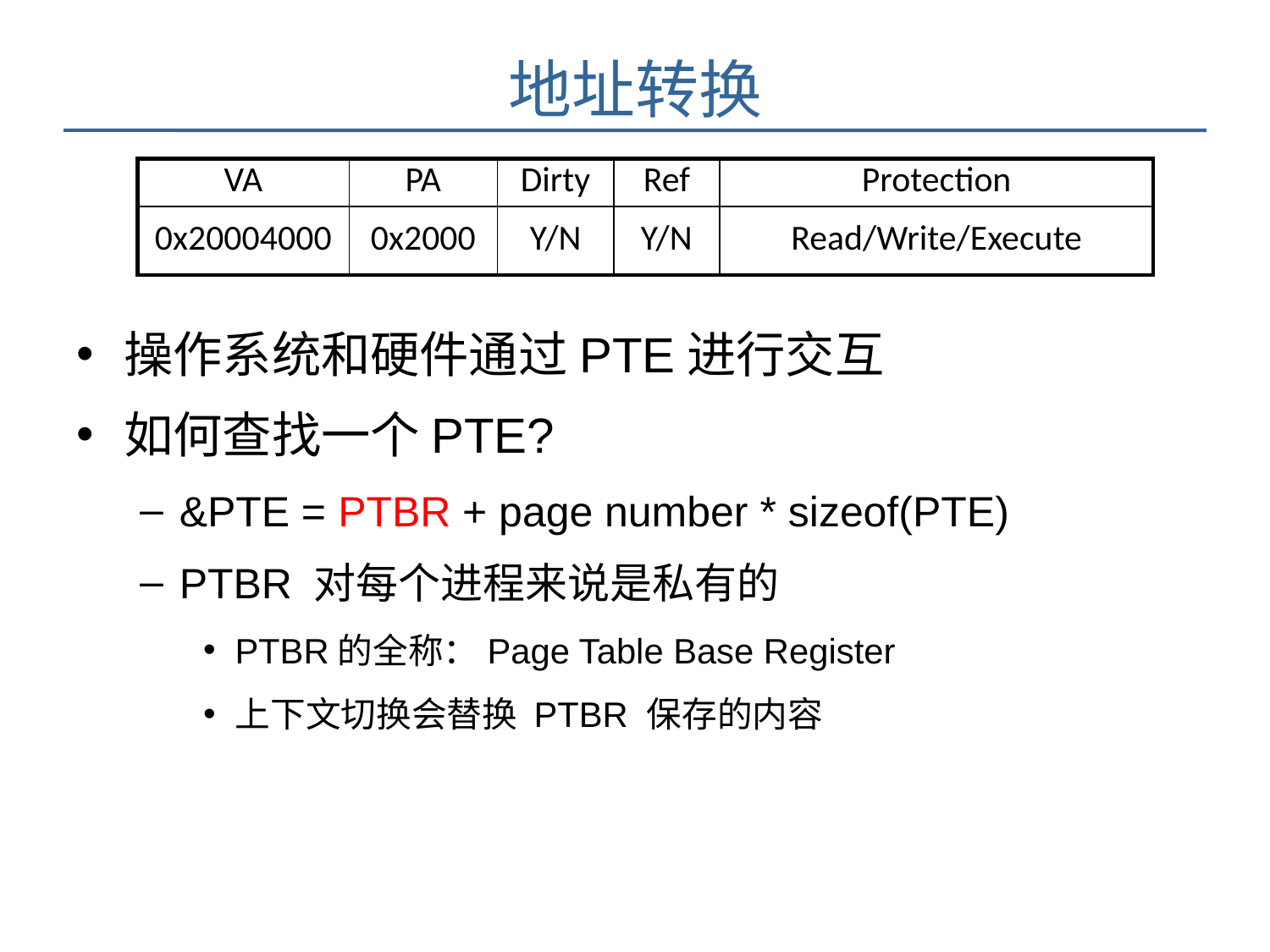

# 地址转换
| VA | PA | Dirty | Ref | Protection |
| --- | --- | --- | --- | --- |
| 0x20004000 | 0x2000 | Y/N | Y/N | Read/Write/Execute |
操作系统和硬件通过PTE进行交互
如何查找一个PTE?
&PTE = PTBR + page number * sizeof(PTE)
PTBR 对每个进程来说是私有的
PTBR的全称：Page Table Base Register
上下文切换会替换 PTBR 保存的内容